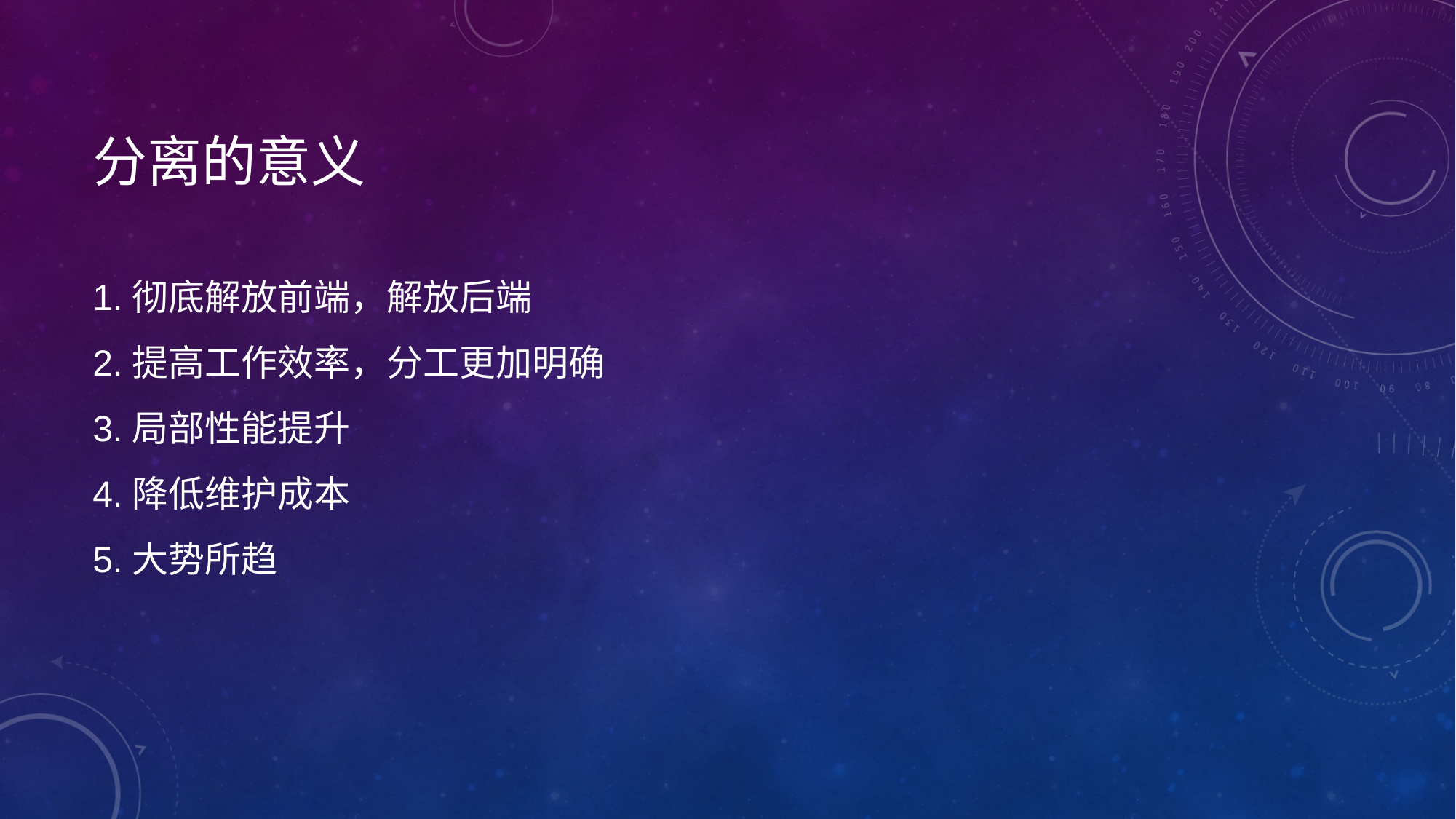

# 分离的意义
1.彻底解放前端，解放后端
2.提高工作效率，分工更加明确
3.局部性能提升
4.降低维护成本
5.大势所趋